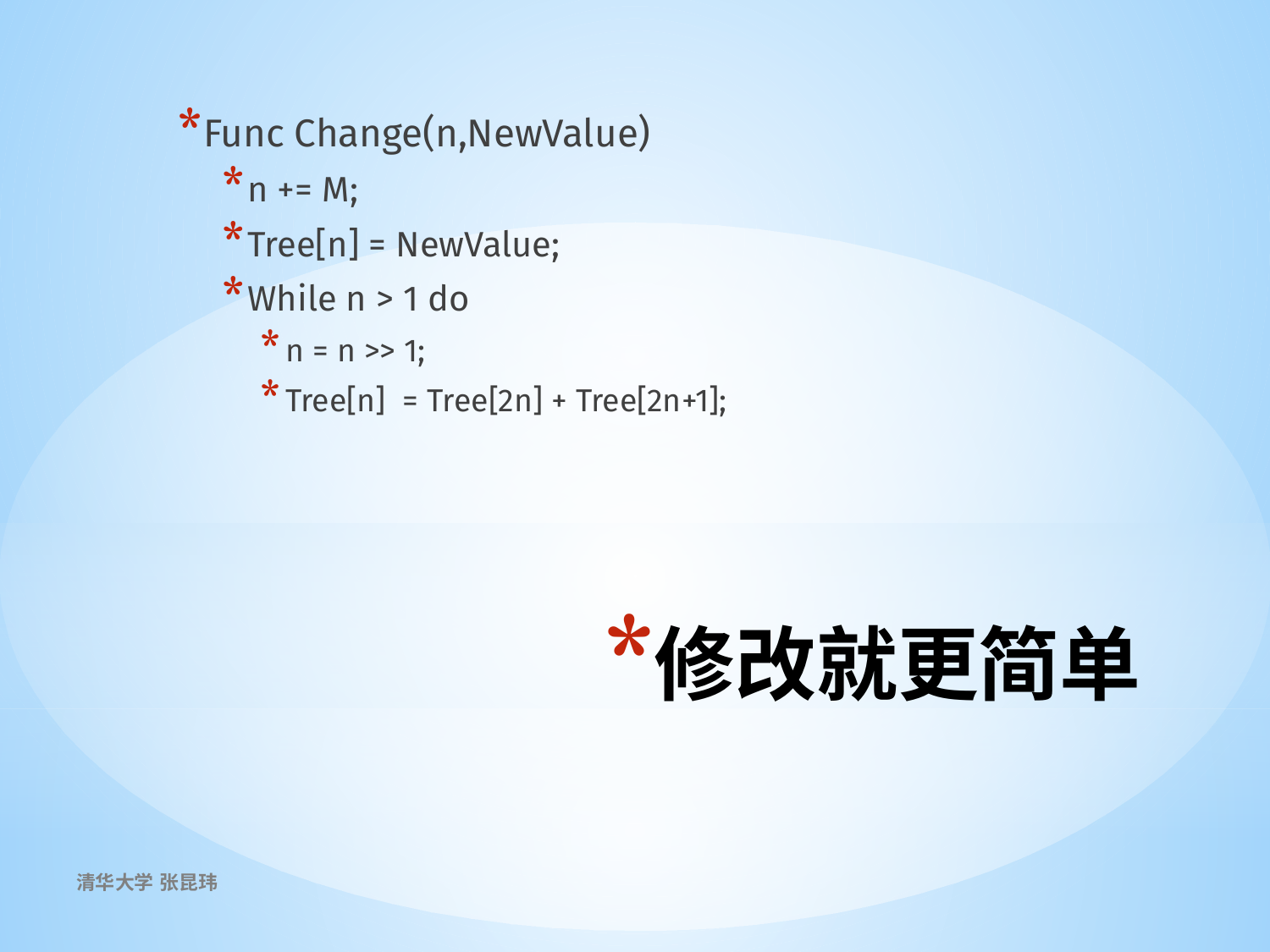

Func Change(n,NewValue)
n += M;
Tree[n] = NewValue;
While n > 1 do
n = n >> 1;
Tree[n]  = Tree[2n] + Tree[2n+1];
# 修改就更简单
清华大学 张昆玮
34